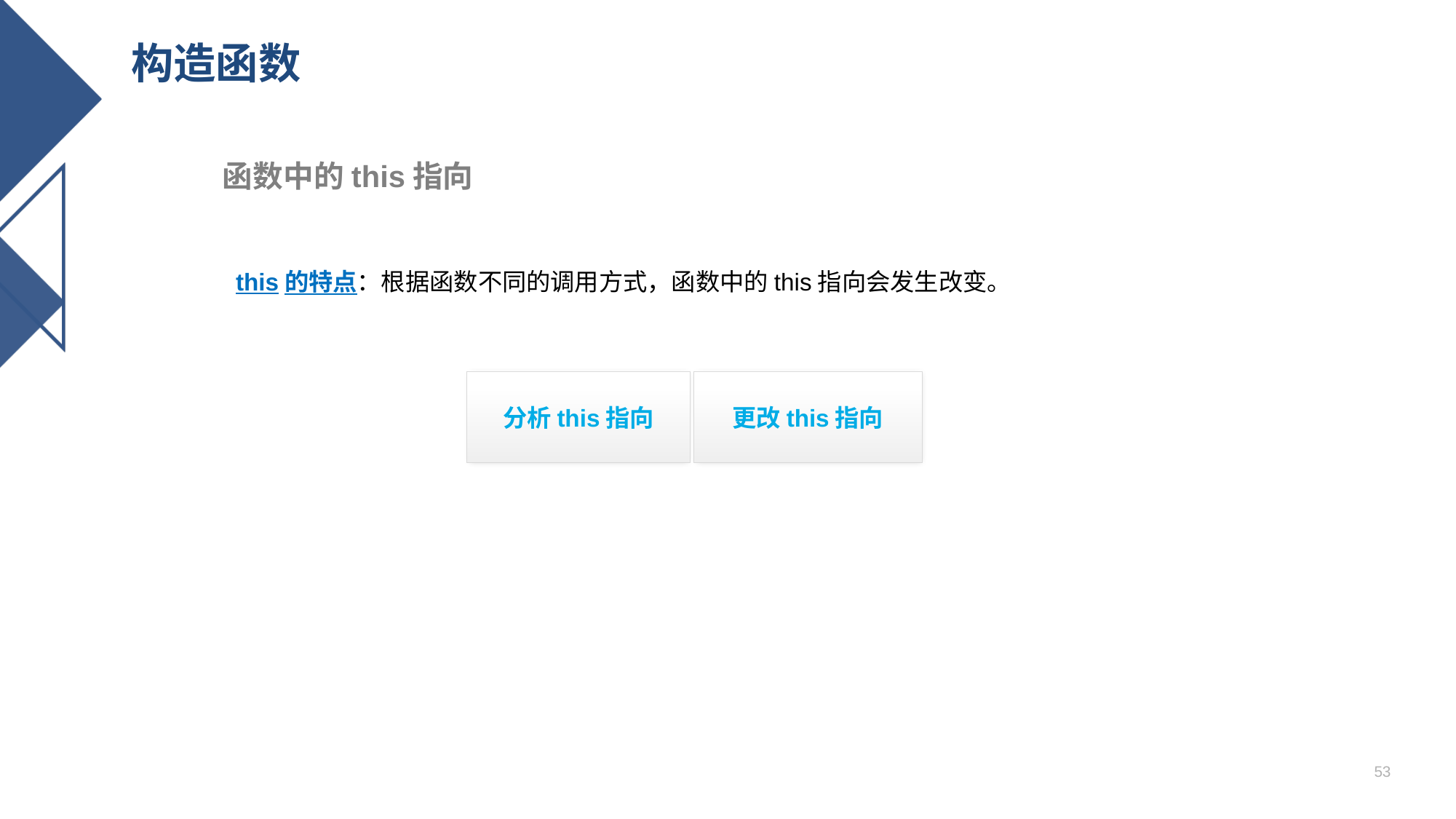

# 构造函数
函数中的this指向
this的特点：根据函数不同的调用方式，函数中的this指向会发生改变。
分析this指向
更改this指向
53